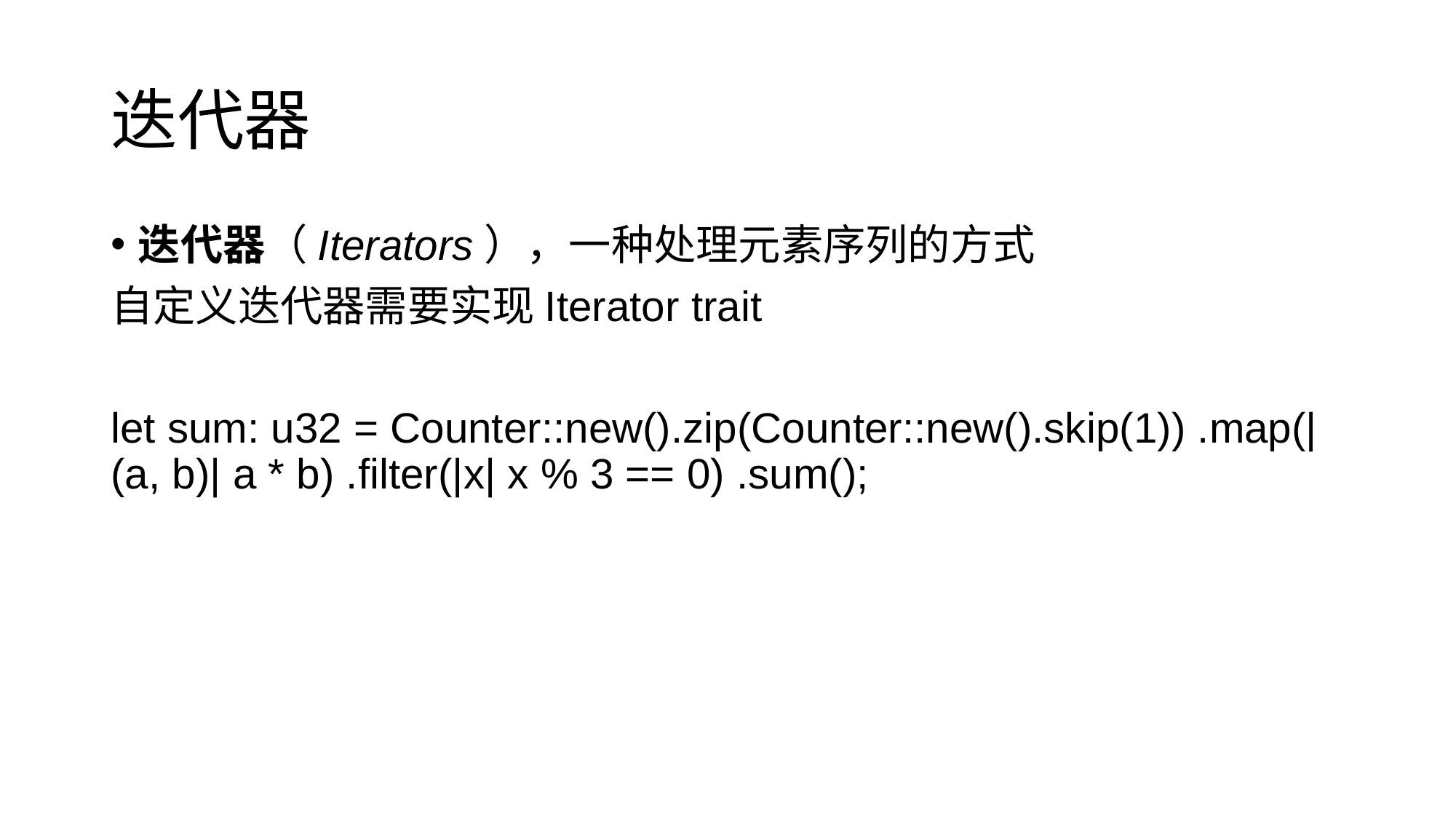

# 迭代器
迭代器（Iterators），一种处理元素序列的方式
自定义迭代器需要实现Iterator trait

let sum: u32 = Counter::new().zip(Counter::new().skip(1)) .map(|(a, b)| a * b) .filter(|x| x % 3 == 0) .sum();